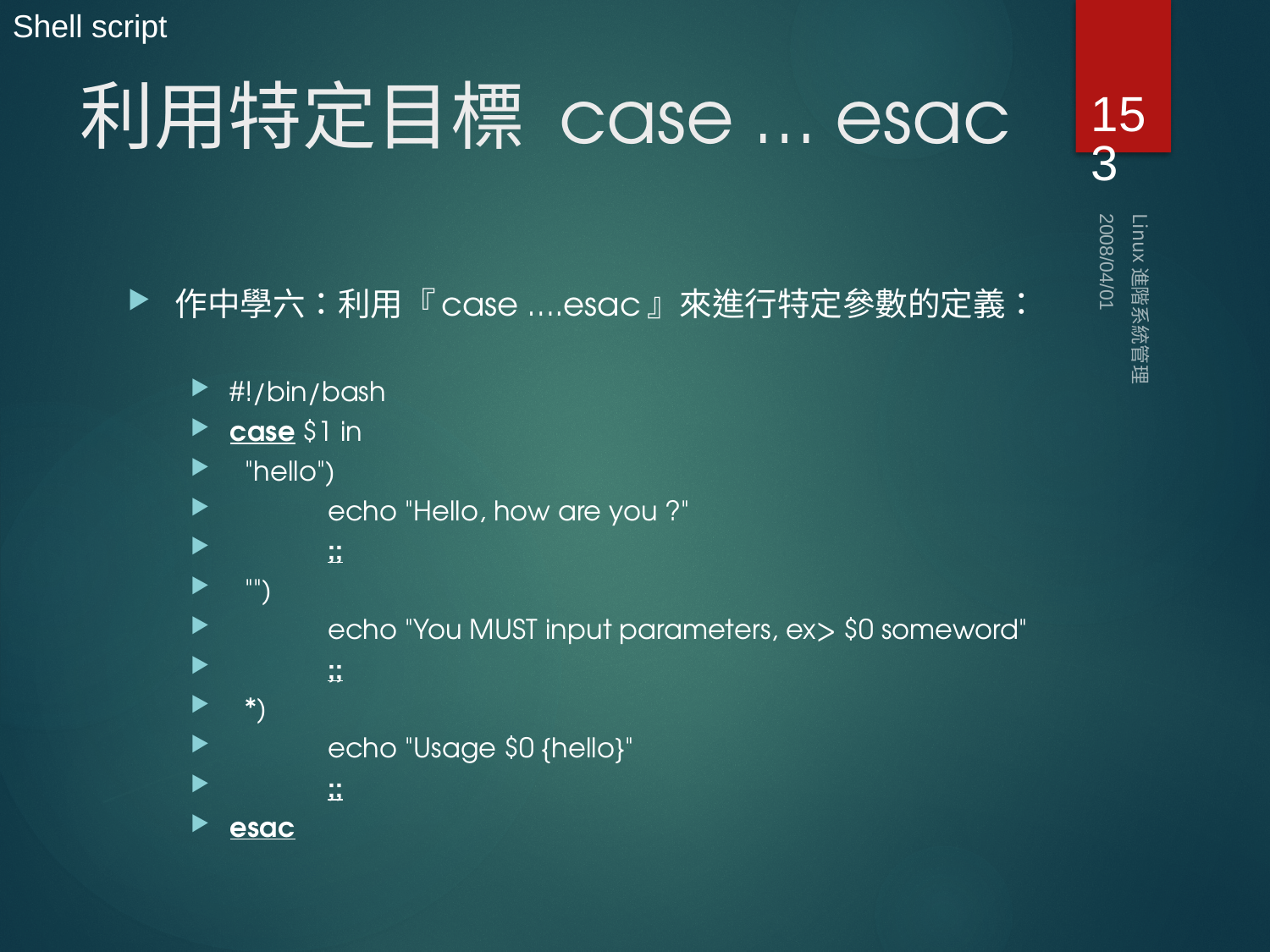

Shell script
153
# 利用特定目標 case … esac
2008/04/01
作中學六：利用『case ….esac』來進行特定參數的定義：

#!/bin/bash
case $1 in
  "hello")
		echo "Hello, how are you ?"
		;;
  "")
		echo "You MUST input parameters, ex> $0 someword"
		;;
  *)
		echo "Usage $0 {hello}"
		;;
esac
Linux 進階系統管理